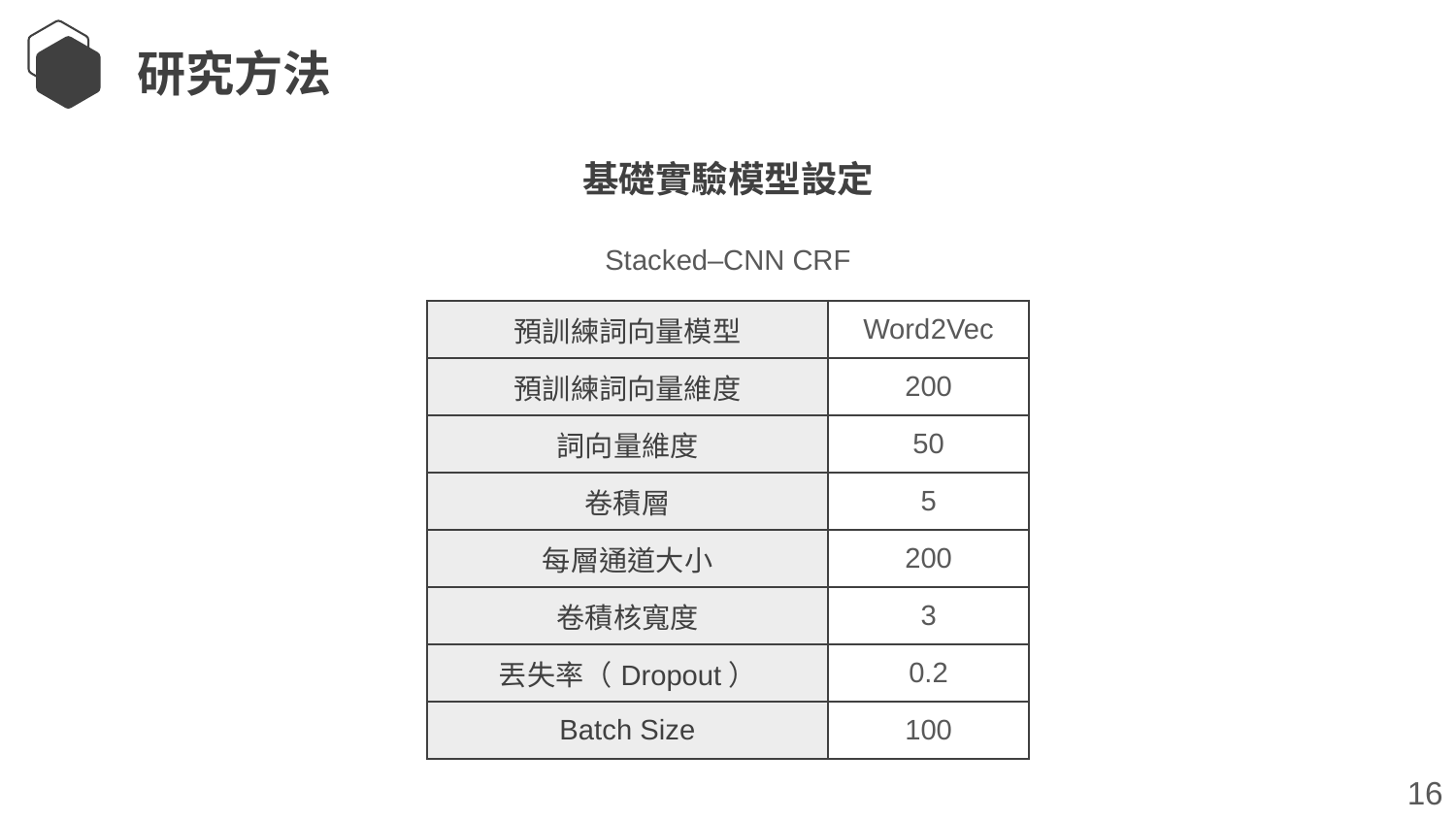

研究方法
基礎實驗模型設定
Stacked–CNN CRF
| 預訓練詞向量模型 | Word2Vec |
| --- | --- |
| 預訓練詞向量維度 | 200 |
| 詞向量維度 | 50 |
| 卷積層 | 5 |
| 每層通道大小 | 200 |
| 卷積核寬度 | 3 |
| 丟失率（Dropout） | 0.2 |
| Batch Size | 100 |
16